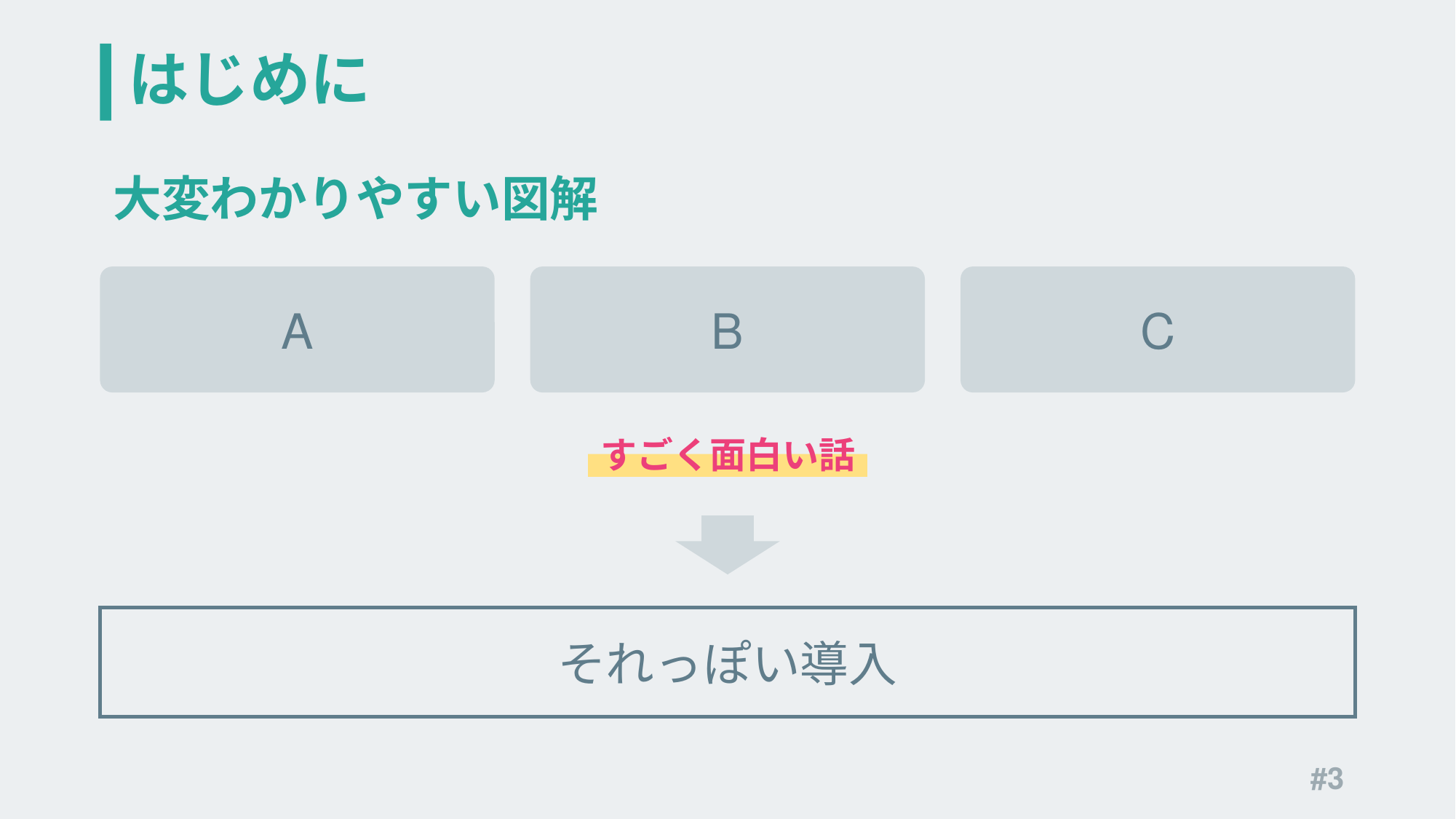

# はじめに
大変わかりやすい図解
B
C
A
すごく面白い話

それっぽい導入
#3